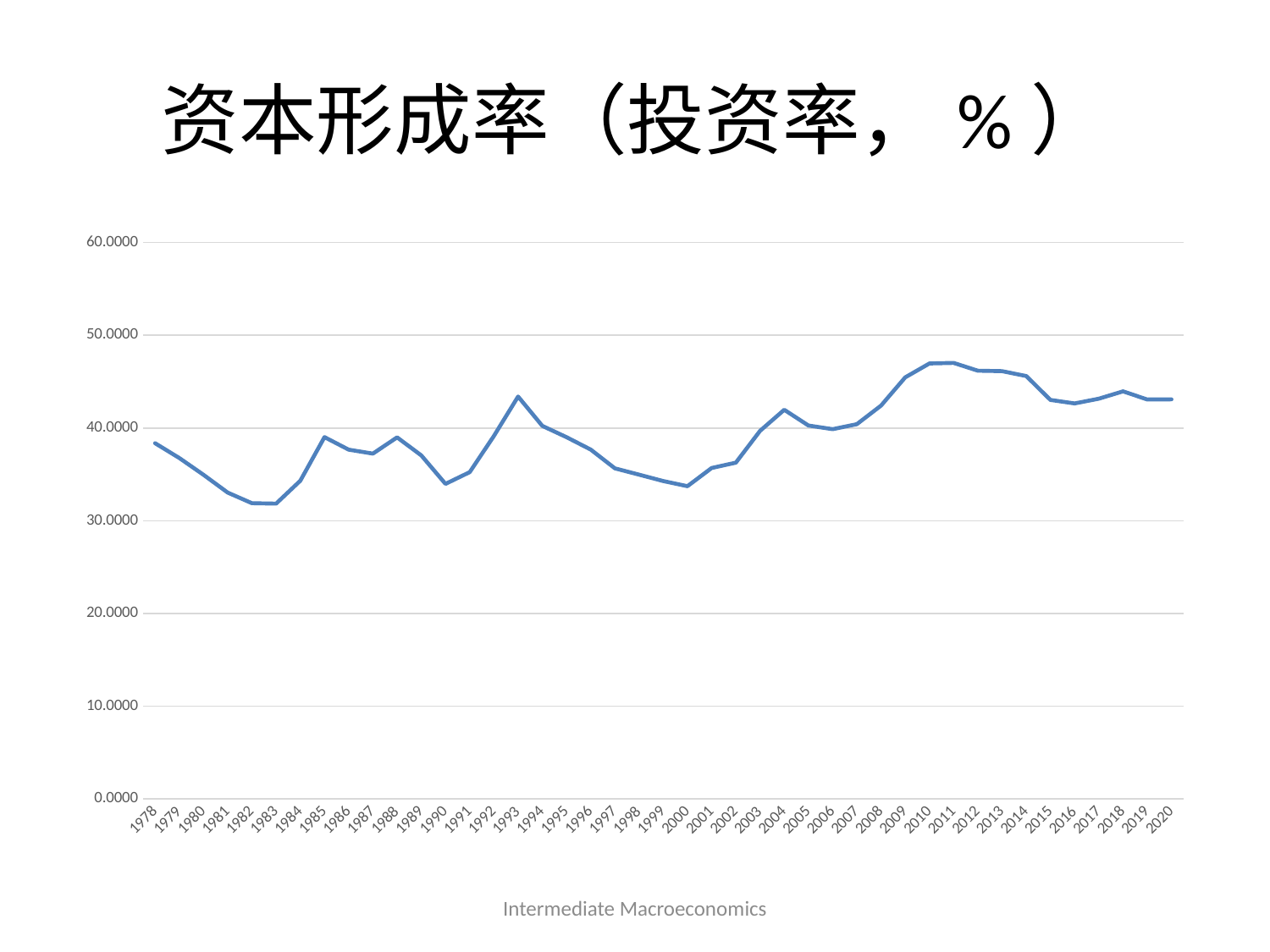

# 资本形成率（投资率，%）

### Chart

| Category | 资本形成率(投资率) |
|---|---|
| 28855 | 38.366744 |
| 29220 | 36.773398 |
| 29586 | 34.963876 |
| 29951 | 33.044065 |
| 30316 | 31.903109 |
| 30681 | 31.855467 |
| 31047 | 34.323549 |
| 31412 | 39.024935 |
| 31777 | 37.675738 |
| 32142 | 37.249209 |
| 32508 | 39.001063 |
| 32873 | 37.056082 |
| 33238 | 33.98429 |
| 33603 | 35.249929 |
| 33969 | 39.149908 |
| 34334 | 43.401468 |
| 34699 | 40.238189 |
| 35064 | 39.021905 |
| 35430 | 37.684531 |
| 35795 | 35.656783 |
| 36160 | 34.979849 |
| 36525 | 34.287372 |
| 36891 | 33.734899 |
| 37256 | 35.694457 |
| 37621 | 36.269879 |
| 37986 | 39.699669 |
| 38352 | 41.972866 |
| 38717 | 40.273342 |
| 39082 | 39.881433 |
| 39447 | 40.421267 |
| 39813 | 42.425449 |
| 40178 | 45.469411 |
| 40543 | 46.968015 |
| 40908 | 47.029354 |
| 41274 | 46.185822 |
| 41639 | 46.135869 |
| 42004 | 45.612402 |
| 42369 | 43.032687 |
| 42735 | 42.655068 |
| 43100 | 43.171717 |
| 43465 | 43.961178 |
| 43830 | 43.081316 |
| 44196 | 43.1 |
Intermediate Macroeconomics